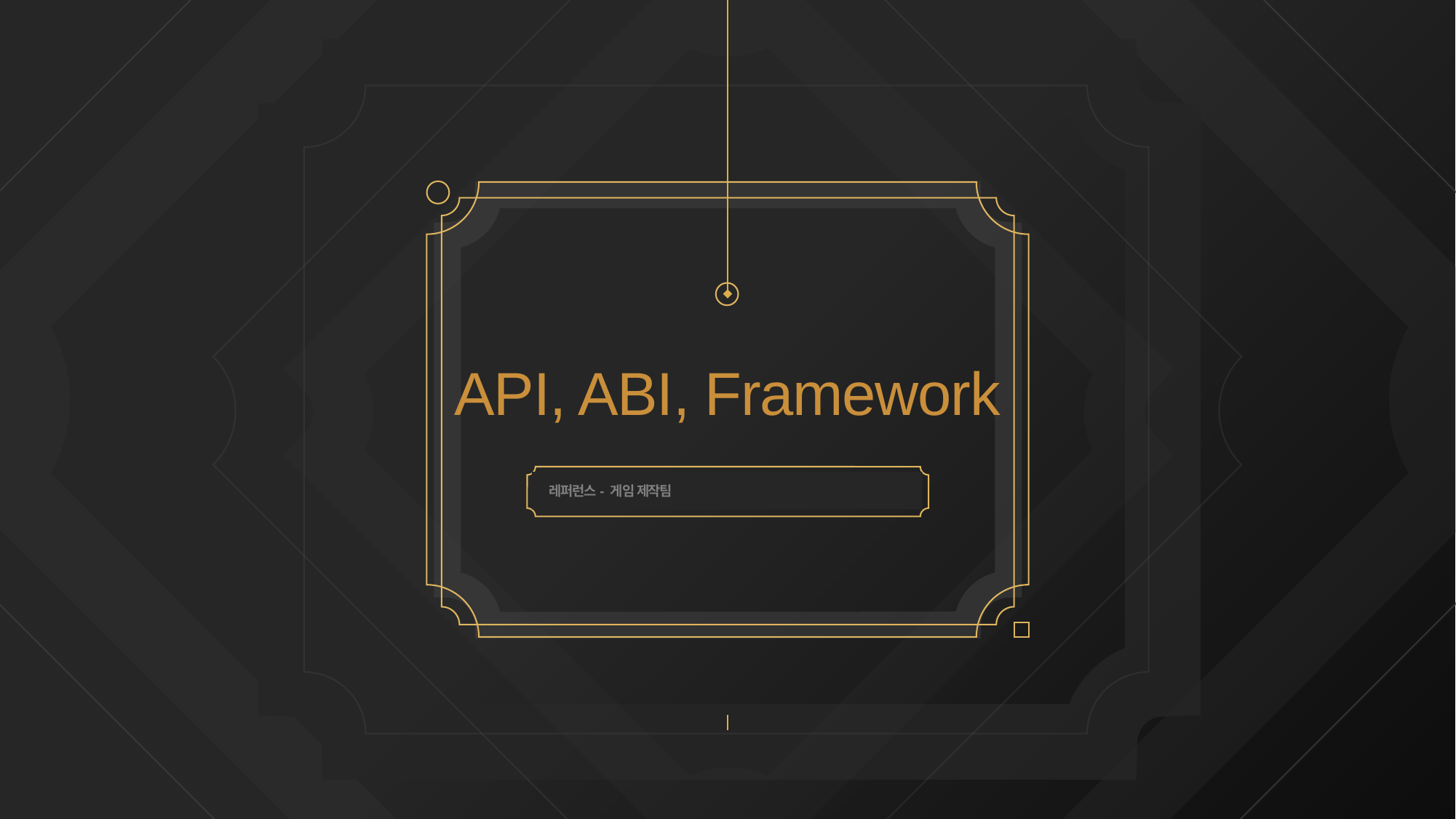

# API, ABI, Framework
레퍼런스- 게임 제작팀